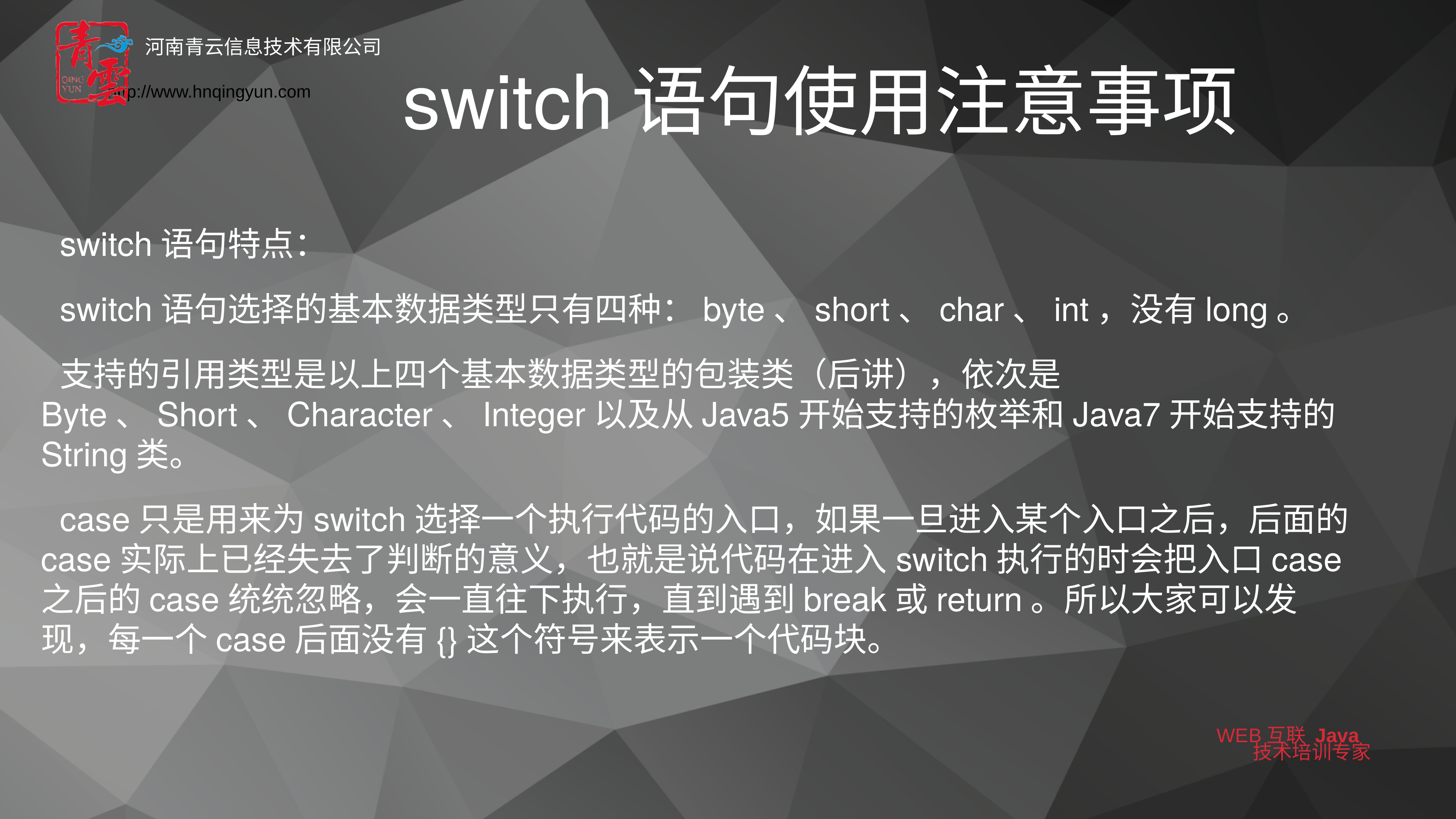

# switch语句使用注意事项
switch语句特点：
switch语句选择的基本数据类型只有四种：byte、short、char、int，没有long。
支持的引用类型是以上四个基本数据类型的包装类（后讲），依次是Byte、Short、Character、Integer以及从Java5开始支持的枚举和Java7开始支持的String类。
case只是用来为switch选择一个执行代码的入口，如果一旦进入某个入口之后，后面的case实际上已经失去了判断的意义，也就是说代码在进入switch执行的时会把入口case之后的case统统忽略，会一直往下执行，直到遇到break或return。所以大家可以发现，每一个case后面没有{}这个符号来表示一个代码块。